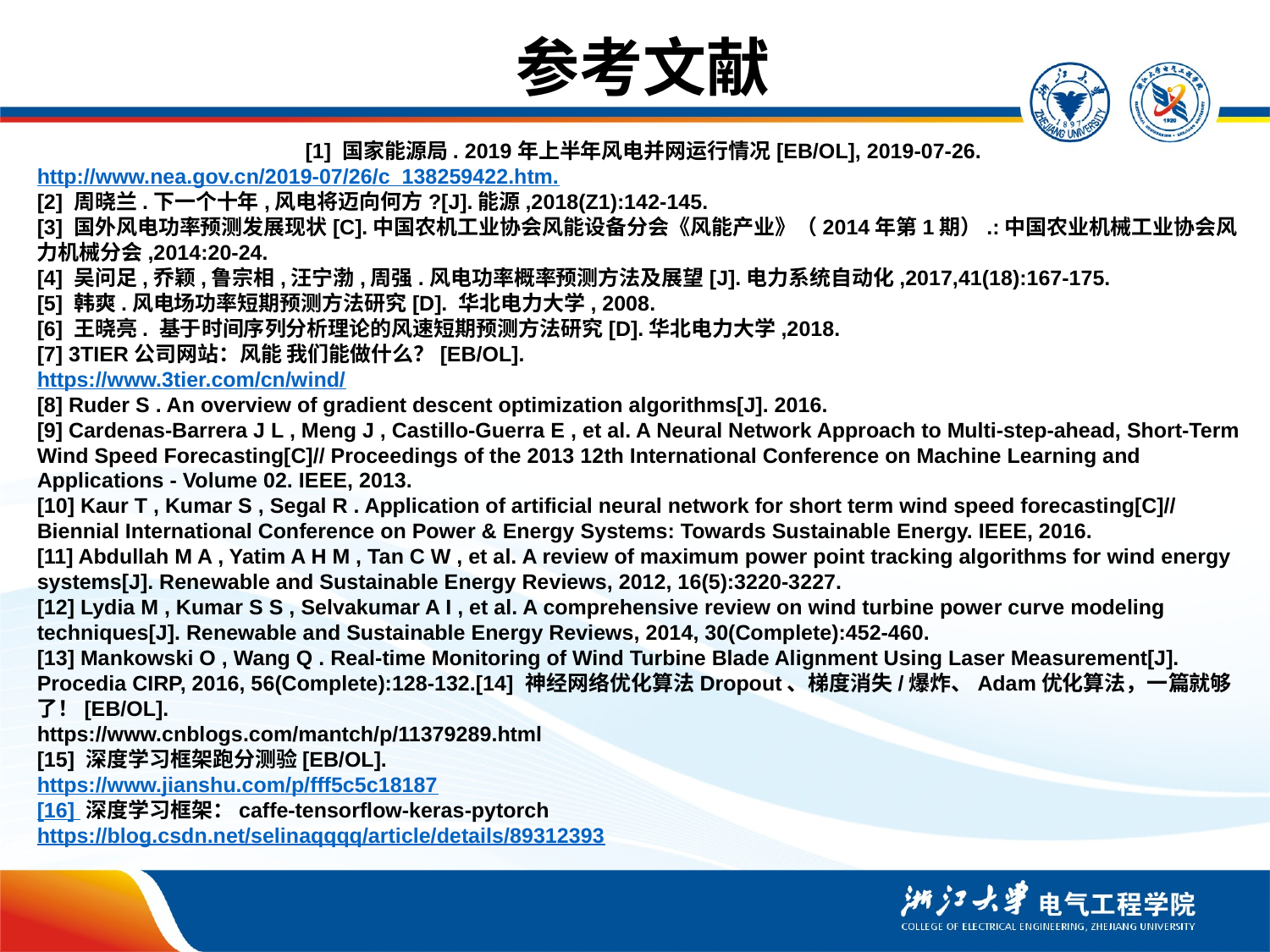

参考文献

[1] 国家能源局. 2019年上半年风电并网运行情况[EB/OL], 2019-07-26.http://www.nea.gov.cn/2019-07/26/c_138259422.htm.
[2] 周晓兰.下一个十年,风电将迈向何方?[J].能源,2018(Z1):142-145.
[3] 国外风电功率预测发展现状[C].中国农机工业协会风能设备分会《风能产业》（2014年第1期）.:中国农业机械工业协会风力机械分会,2014:20-24.
[4] 吴问足,乔颖,鲁宗相,汪宁渤,周强.风电功率概率预测方法及展望[J].电力系统自动化,2017,41(18):167-175.
[5] 韩爽.风电场功率短期预测方法研究[D]. 华北电力大学, 2008.
[6] 王晓亮. 基于时间序列分析理论的风速短期预测方法研究[D].华北电力大学,2018.
[7] 3TIER公司网站：风能 我们能做什么？[EB/OL].https://www.3tier.com/cn/wind/
[8] Ruder S . An overview of gradient descent optimization algorithms[J]. 2016.[9] Cardenas-Barrera J L , Meng J , Castillo-Guerra E , et al. A Neural Network Approach to Multi-step-ahead, Short-Term Wind Speed Forecasting[C]// Proceedings of the 2013 12th International Conference on Machine Learning and Applications - Volume 02. IEEE, 2013.[10] Kaur T , Kumar S , Segal R . Application of artificial neural network for short term wind speed forecasting[C]// Biennial International Conference on Power & Energy Systems: Towards Sustainable Energy. IEEE, 2016.[11] Abdullah M A , Yatim A H M , Tan C W , et al. A review of maximum power point tracking algorithms for wind energy systems[J]. Renewable and Sustainable Energy Reviews, 2012, 16(5):3220-3227.[12] Lydia M , Kumar S S , Selvakumar A I , et al. A comprehensive review on wind turbine power curve modeling techniques[J]. Renewable and Sustainable Energy Reviews, 2014, 30(Complete):452-460.[13] Mankowski O , Wang Q . Real-time Monitoring of Wind Turbine Blade Alignment Using Laser Measurement[J]. Procedia CIRP, 2016, 56(Complete):128-132.[14] 神经网络优化算法Dropout、梯度消失/爆炸、Adam优化算法，一篇就够了！[EB/OL].https://www.cnblogs.com/mantch/p/11379289.html[15] 深度学习框架跑分测验[EB/OL].https://www.jianshu.com/p/fff5c5c18187[16] 深度学习框架：caffe-tensorflow-keras-pytorchhttps://blog.csdn.net/selinaqqqq/article/details/89312393